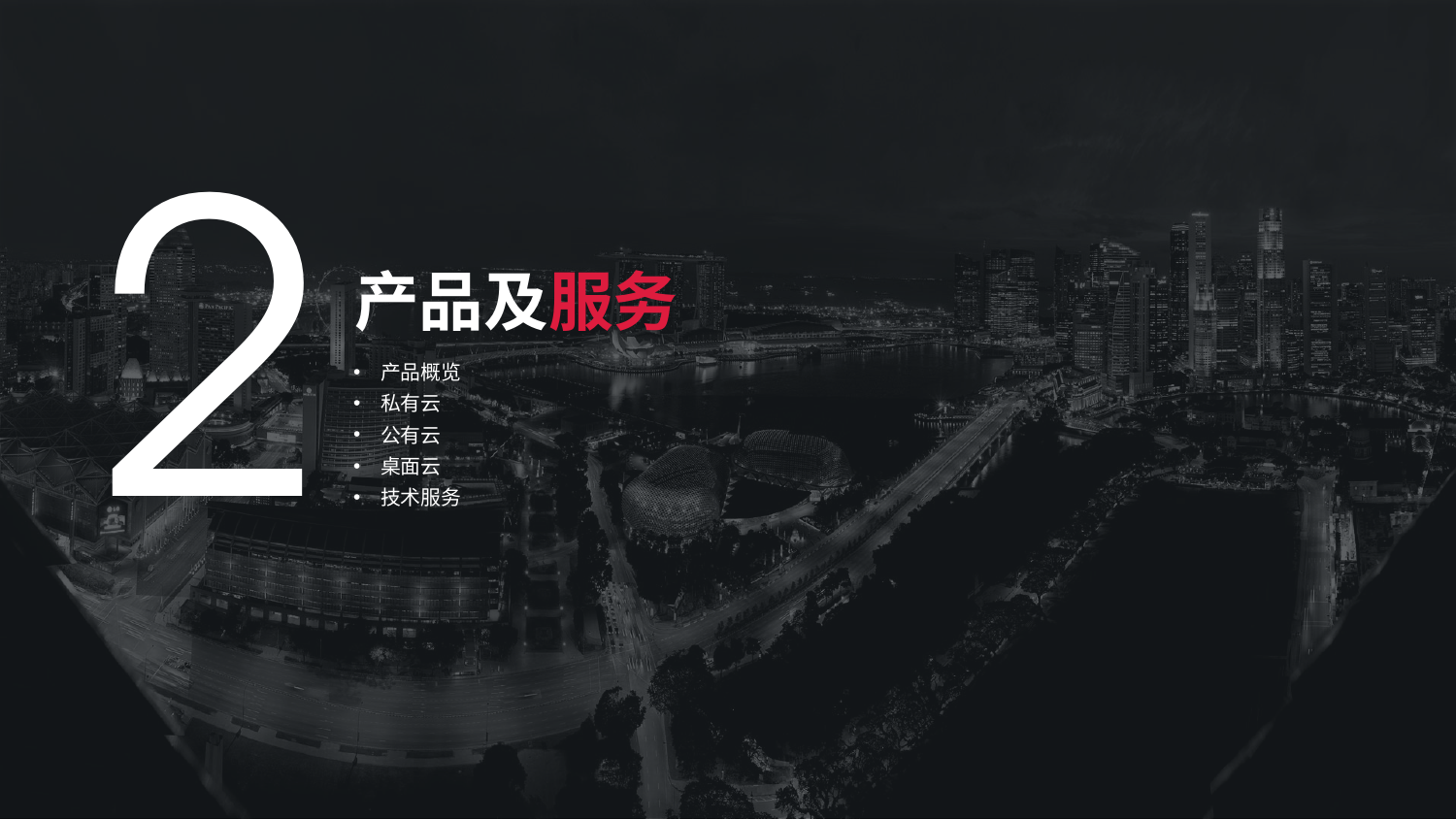

2
产品及服务
产品概览
私有云
公有云
桌面云
技术服务